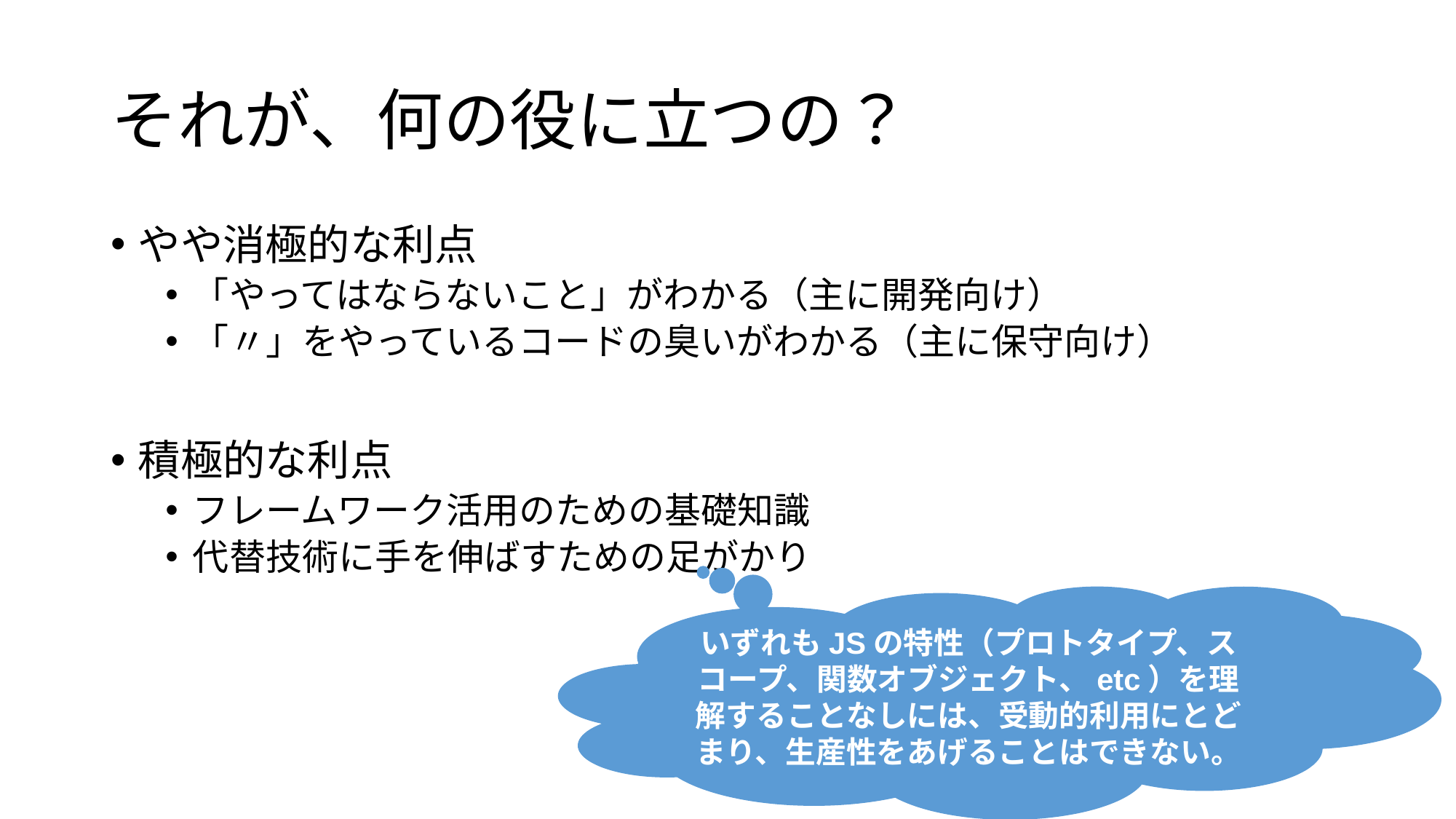

# それが、何の役に立つの？
やや消極的な利点
「やってはならないこと」がわかる（主に開発向け）
「〃」をやっているコードの臭いがわかる（主に保守向け）

積極的な利点
フレームワーク活用のための基礎知識
代替技術に手を伸ばすための足がかり
いずれもJSの特性（プロトタイプ、スコープ、関数オブジェクト、etc）を理解することなしには、受動的利用にとどまり、生産性をあげることはできない。